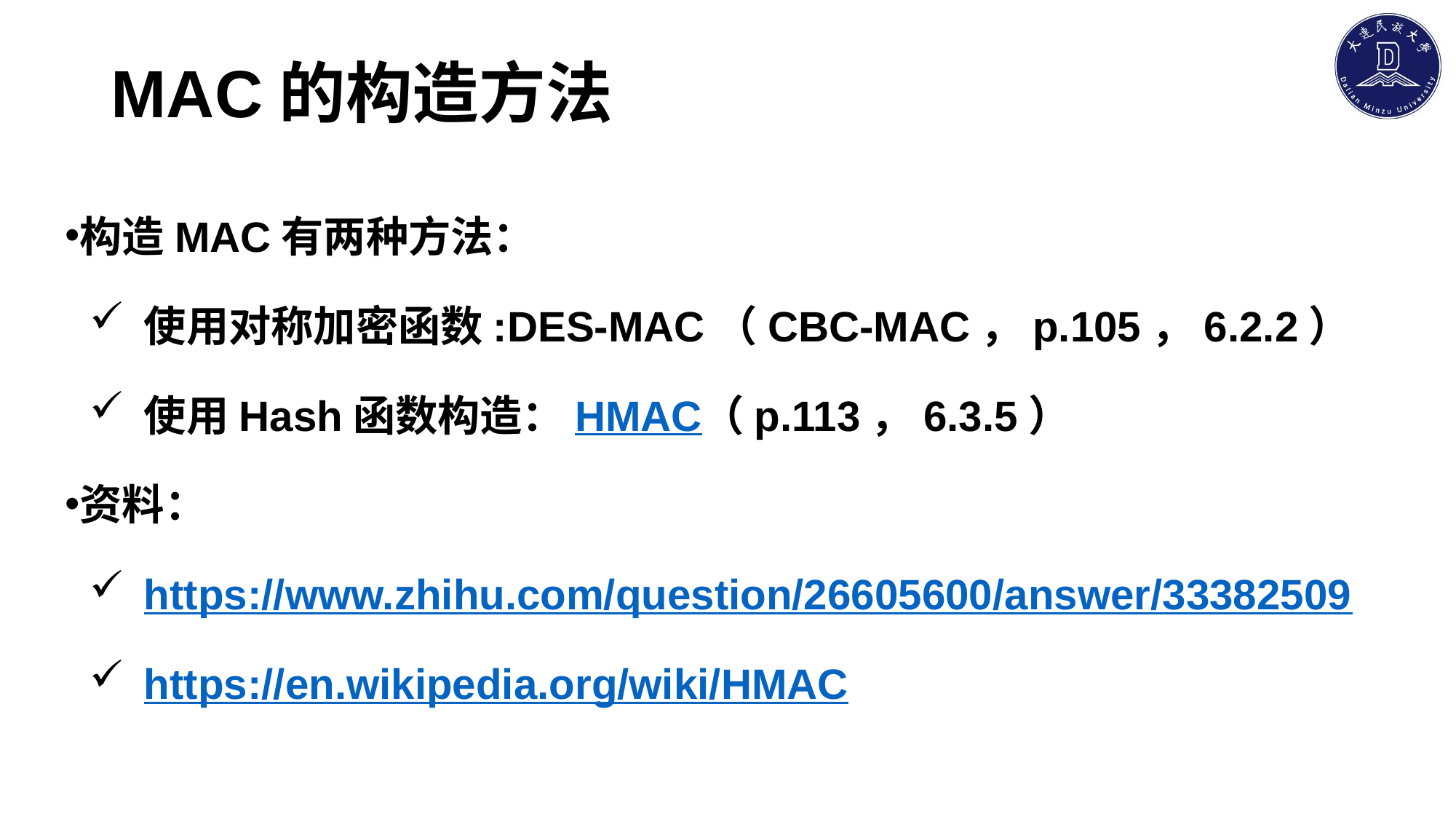

# MAC的构造方法
构造MAC有两种方法：
使用对称加密函数:DES-MAC（CBC-MAC，p.105，6.2.2）
使用Hash函数构造：HMAC（p.113，6.3.5）
资料：
https://www.zhihu.com/question/26605600/answer/33382509
https://en.wikipedia.org/wiki/HMAC